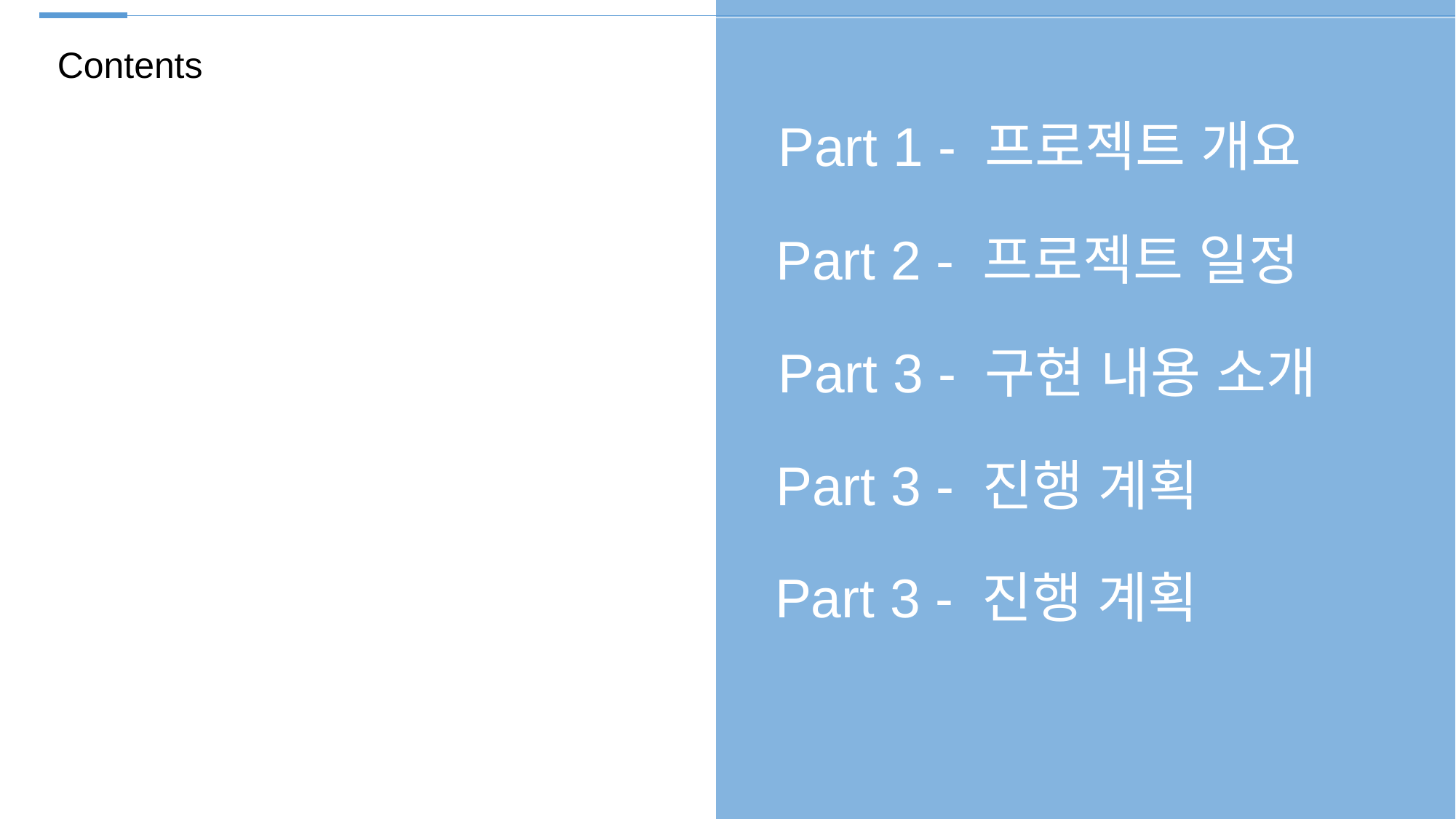

Contents
Part 1 - 프로젝트 개요
Part 2 - 프로젝트 일정
Part 3 - 구현 내용 소개
Part 3 - 진행 계획
Part 3 - 진행 계획